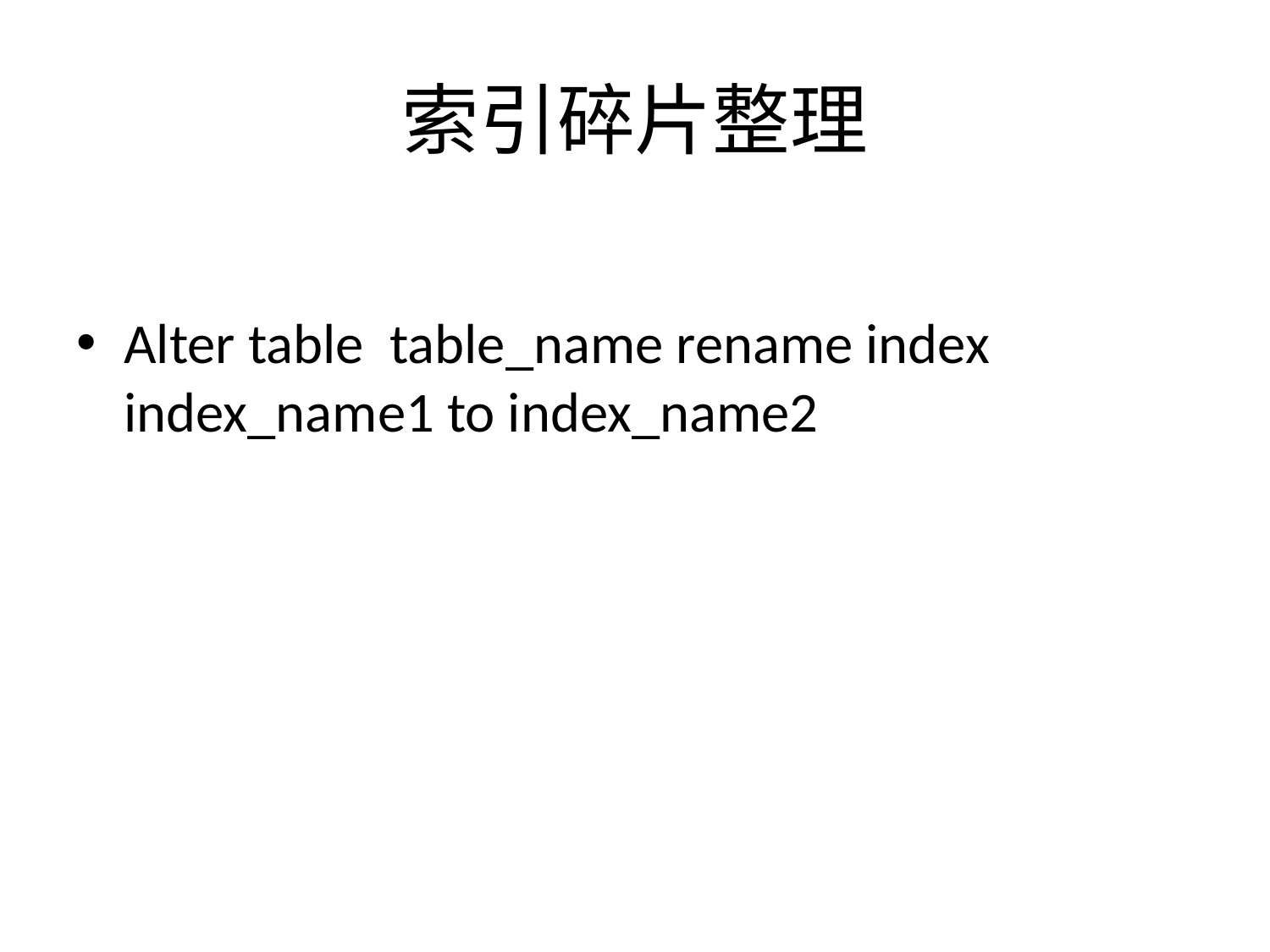

# 索引碎片整理

Alter table  table_name rename index index_name1 to index_name2